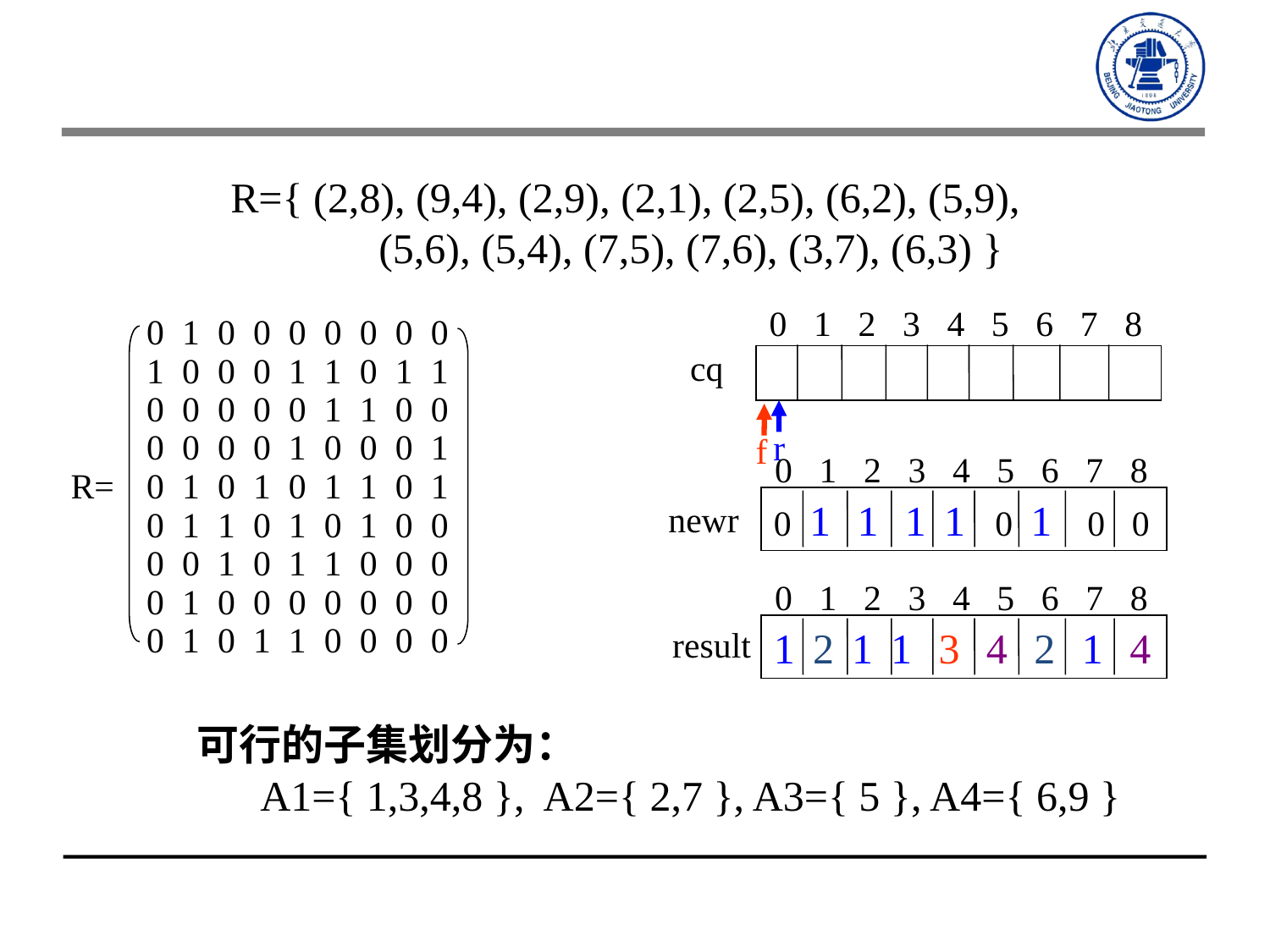

R={ (2,8), (9,4), (2,9), (2,1), (2,5), (6,2), (5,9),
              (5,6), (5,4), (7,5), (7,6), (3,7), (6,3) }
0   1   2   3   4   5   6   7   8

0  1  0  0  0  0  0  0  0

1  0  0  0  1  1  0  1  1
0  0  0  0  0  1  1  0  0
0  0  0  0  1  0  0  0  1
0  1  0  1  0  1  1  0  1
R=
0  1  1  0  1  0  1  0  0
0  0  1  0  1  1  0  0  0
0  1  0  0  0  0  0  0  0
0  1  0  1  1  0  0  0  0
cq

r

f
0   1   2   3   4   5   6   7   8
0  1   1   1  1   0  1    0   0

newr
0   1   2   3   4   5   6   7   8
1  2  1  1   3   4   2   1   4

result
可行的子集划分为：
      A1={ 1,3,4,8 },  A2={ 2,7 }, A3={ 5 }, A4={ 6,9 }